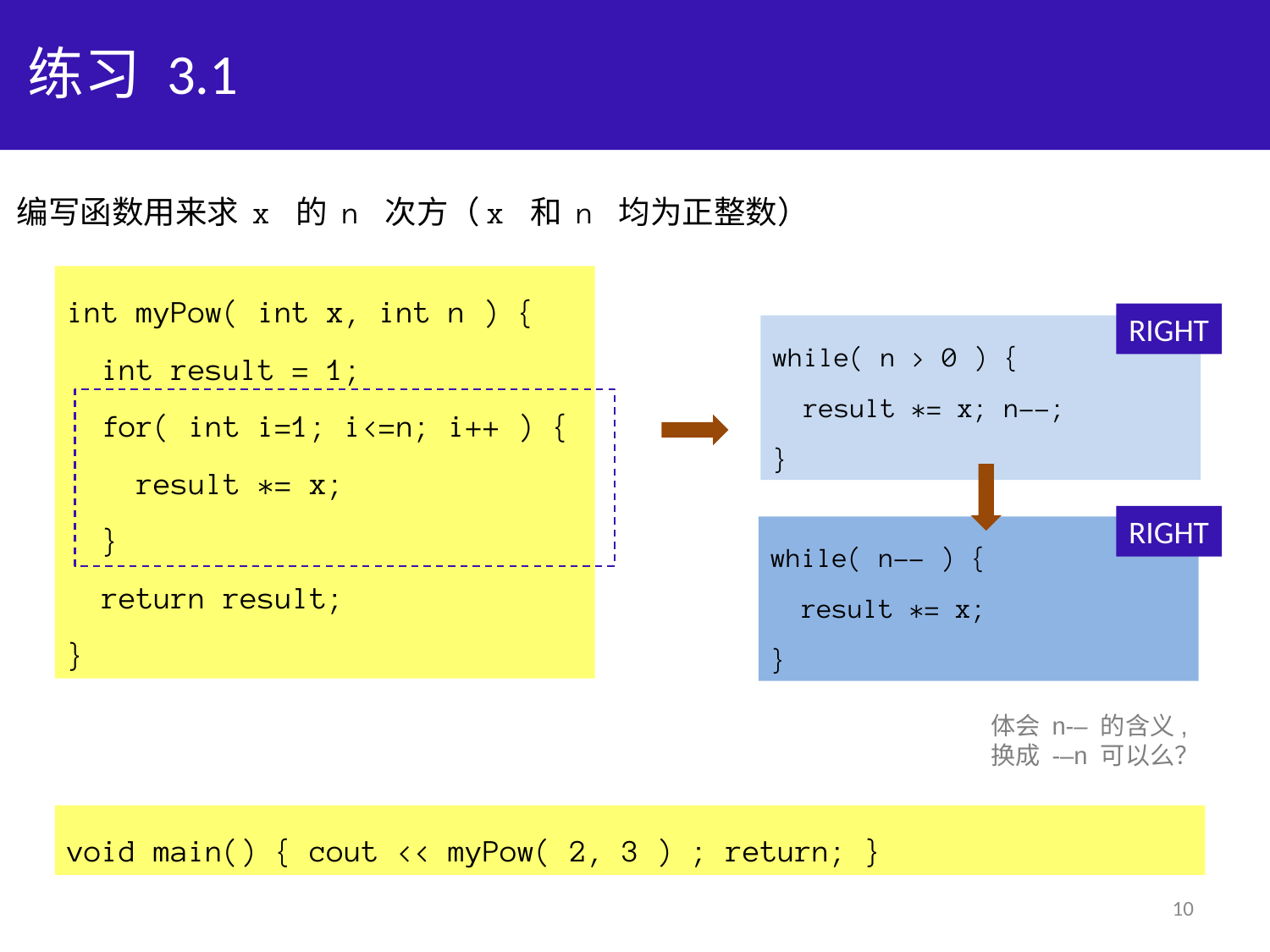

# 练习 3.1
编写函数用来求 x 的 n 次方（x 和 n 均为正整数）
int myPow( int x, int n ) {
  int result = 1;
  for( int i=1; i<=n; i++ ) {
    result *= x;
  }
  return result;
}
RIGHT
while( n > 0 ) {
  result *= x; n--;
}

RIGHT
while( n-- ) {
  result *= x;
}
体会 n-– 的含义,
换成 -–n 可以么？
void main() { cout << myPow( 2, 3 ) ; return; }
10